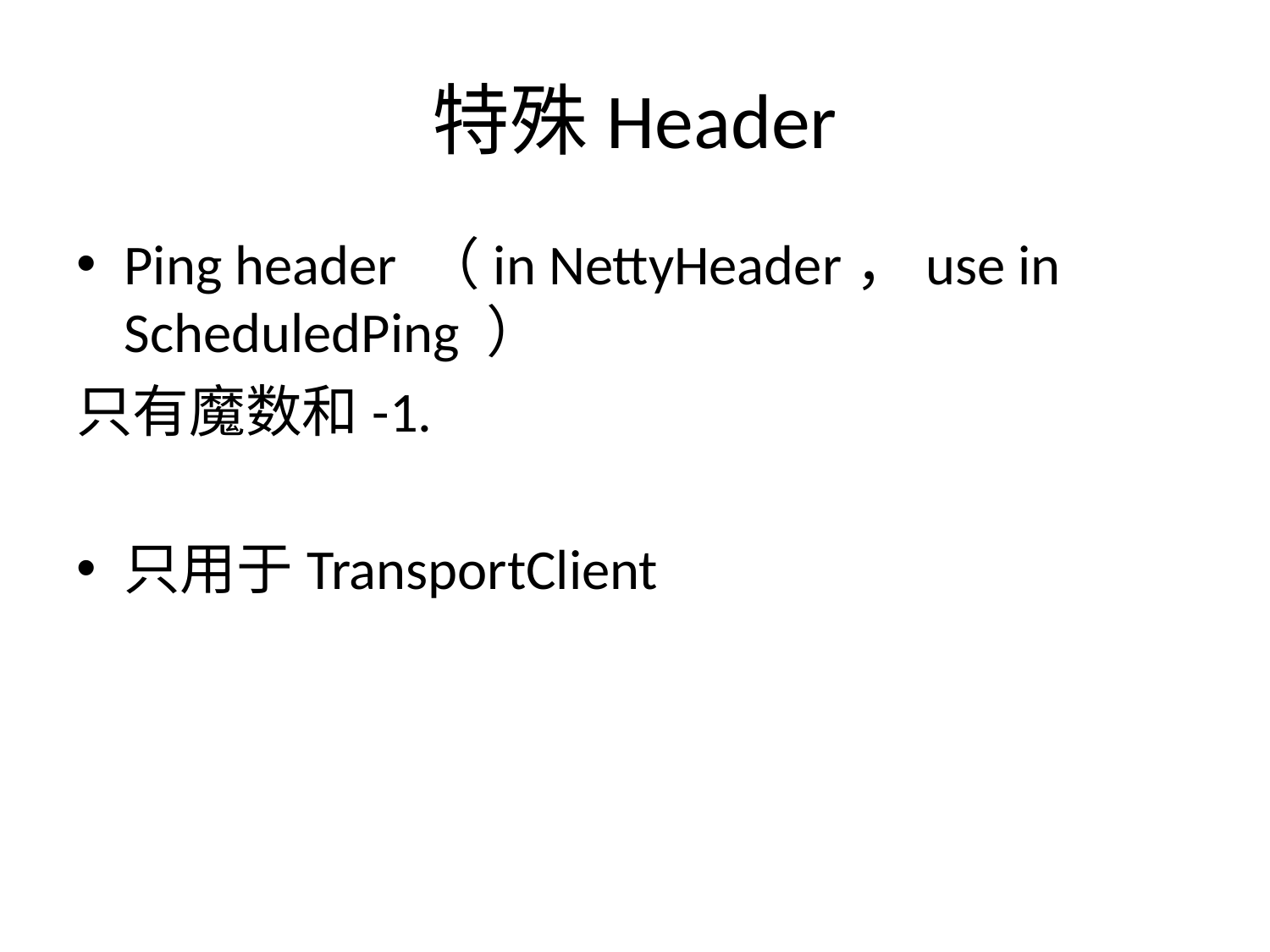

# 特殊Header
Ping header （in NettyHeader，use in ScheduledPing ）
只有魔数和-1.

只用于TransportClient